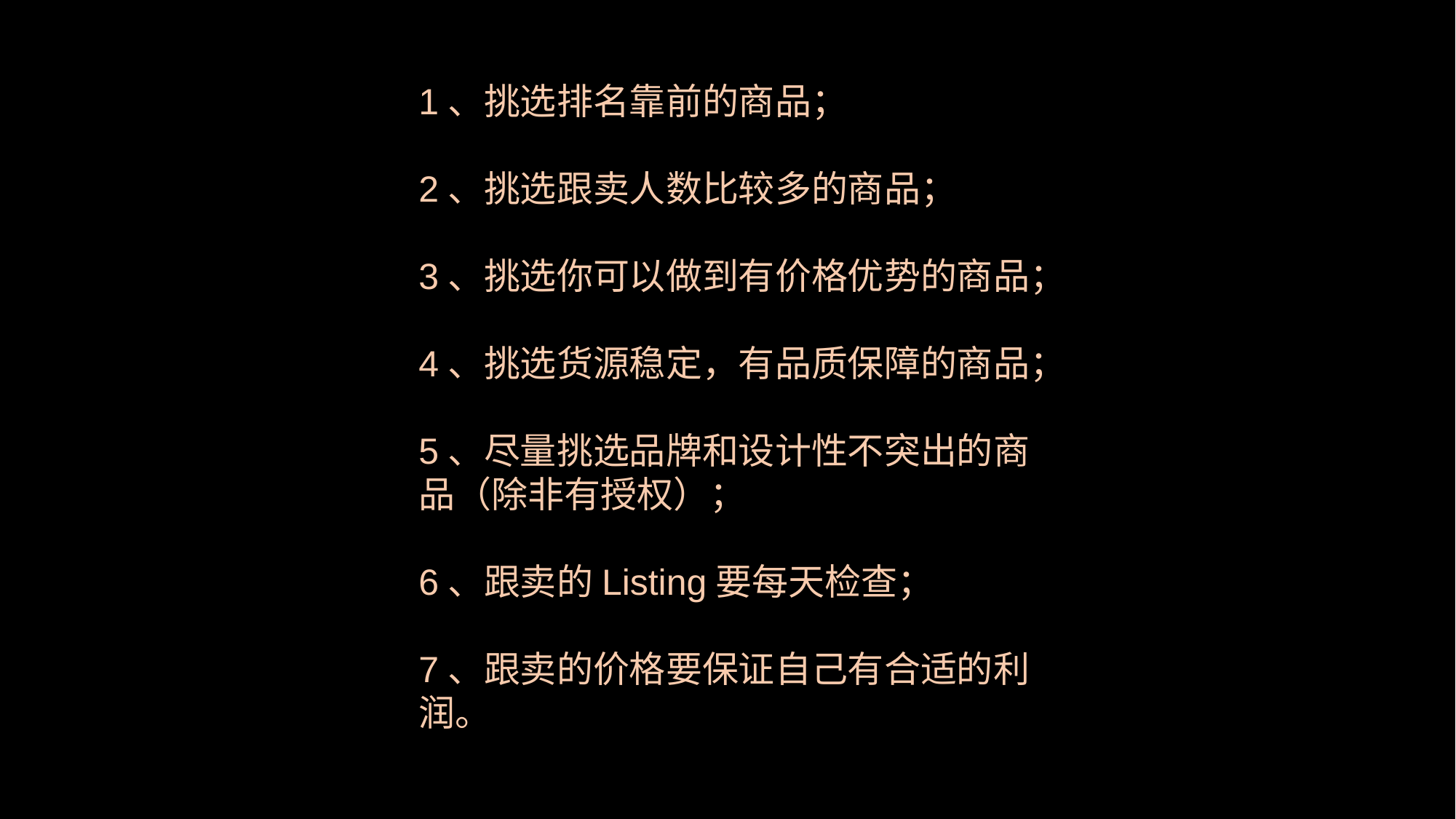

1、挑选排名靠前的商品；

2、挑选跟卖人数比较多的商品；

3、挑选你可以做到有价格优势的商品；

4、挑选货源稳定，有品质保障的商品；

5、尽量挑选品牌和设计性不突出的商品（除非有授权）；

6、跟卖的Listing要每天检查；

7、跟卖的价格要保证自己有合适的利润。